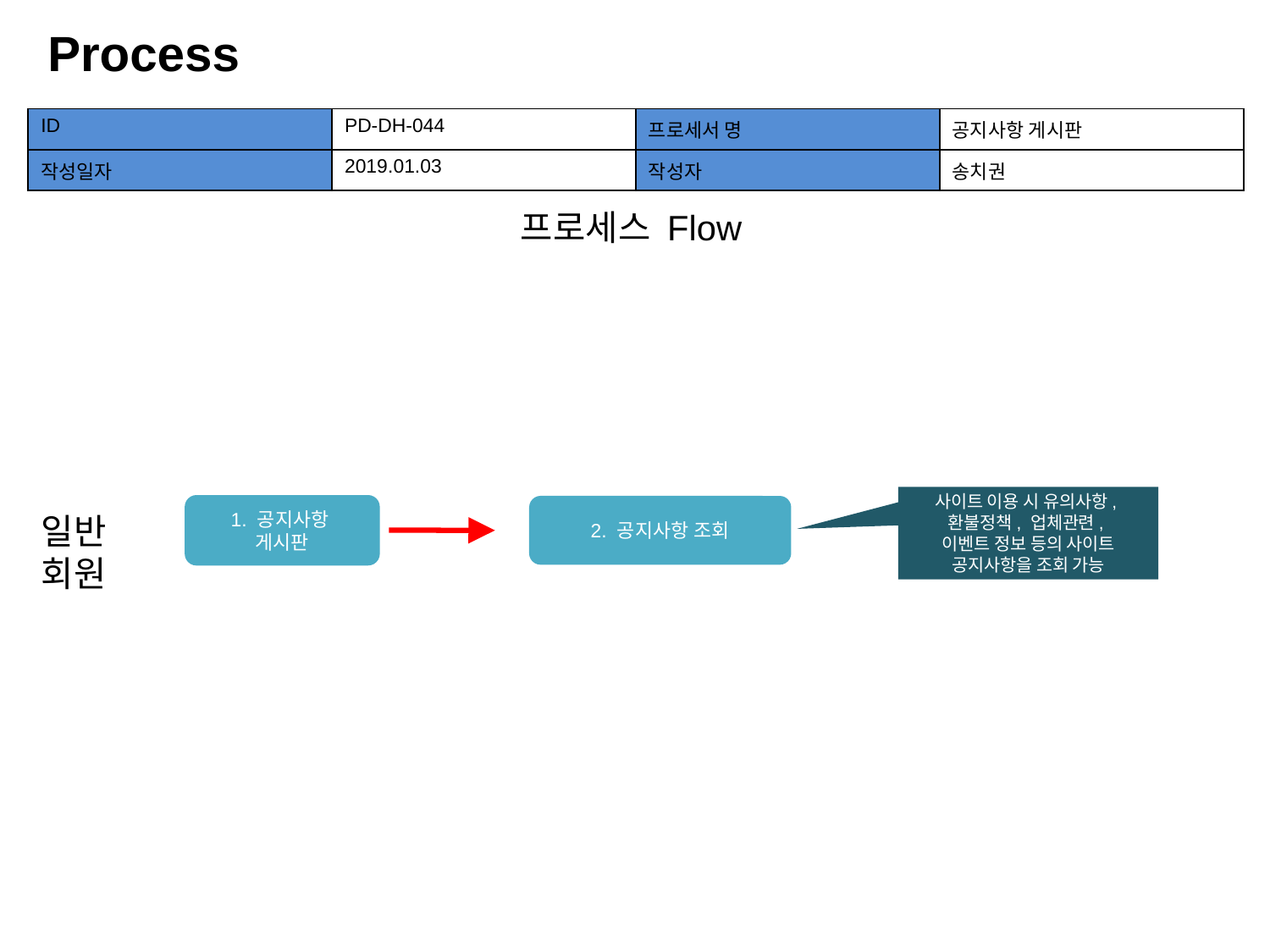

Process

| ID | PD-DH-044 | 프로세서 명 | 공지사항 게시판 |
| --- | --- | --- | --- |
| 작성일자 | 2019.01.03 | 작성자 | 송치권 |
프로세스 Flow
사이트 이용 시 유의사항,
환불정책, 업체관련,
이벤트 정보 등의 사이트
공지사항을 조회 가능
1. 공지사항
게시판
2. 공지사항 조회
일반
회원